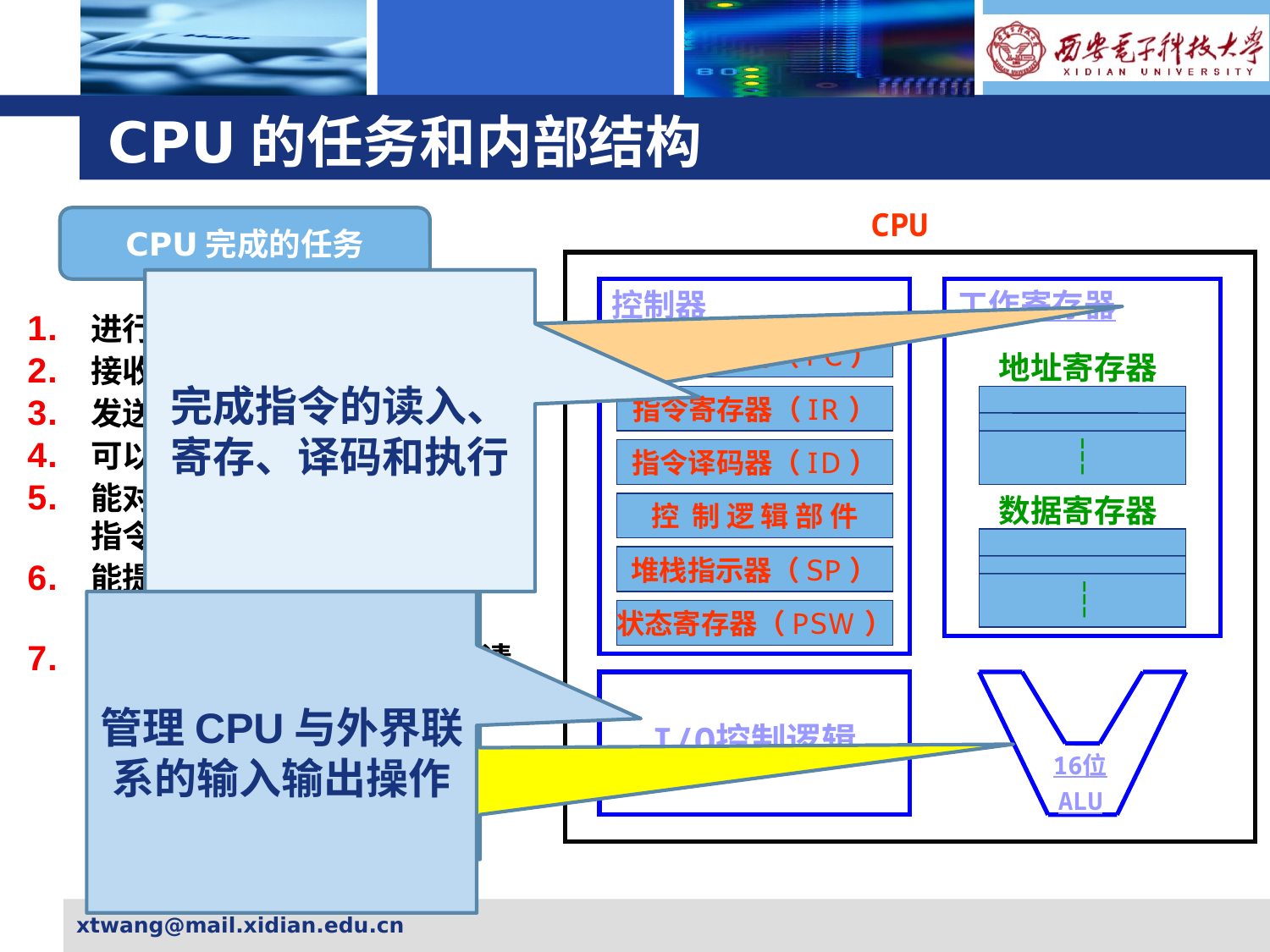

# CPU的任务和内部结构
CPU
CPU完成的任务

完成指令的读入、寄存、译码和执行
暂存地址、操作数和中间结果
距离CPU最近的“存储器”
在CPU内部，最快

控制器

工作寄存器
进行算术和逻辑运算；
接收存储器和I/O接口来的数据
发送数据给存储器和I/O接口
可以暂存少量数据；
能对指令进行寄存、译码并执行指令所规定的操作；
能提供整个系统所需的定时和控制信号；
可响应I/O设备发出的中断请求。
程序计数器（PC）
地址寄存器
指令寄存器（IR）

┆
指令译码器（ID）
数据寄存器
控  制 逻 辑 部 件

堆栈指示器（SP）

┆
管理CPU与外界联系的输入输出操作
算数运算单元，完成几乎所有的算数和逻辑运算
状态寄存器（PSW）
I/O控制逻辑

16位ALU

xtwang@mail.xidian.edu.cn